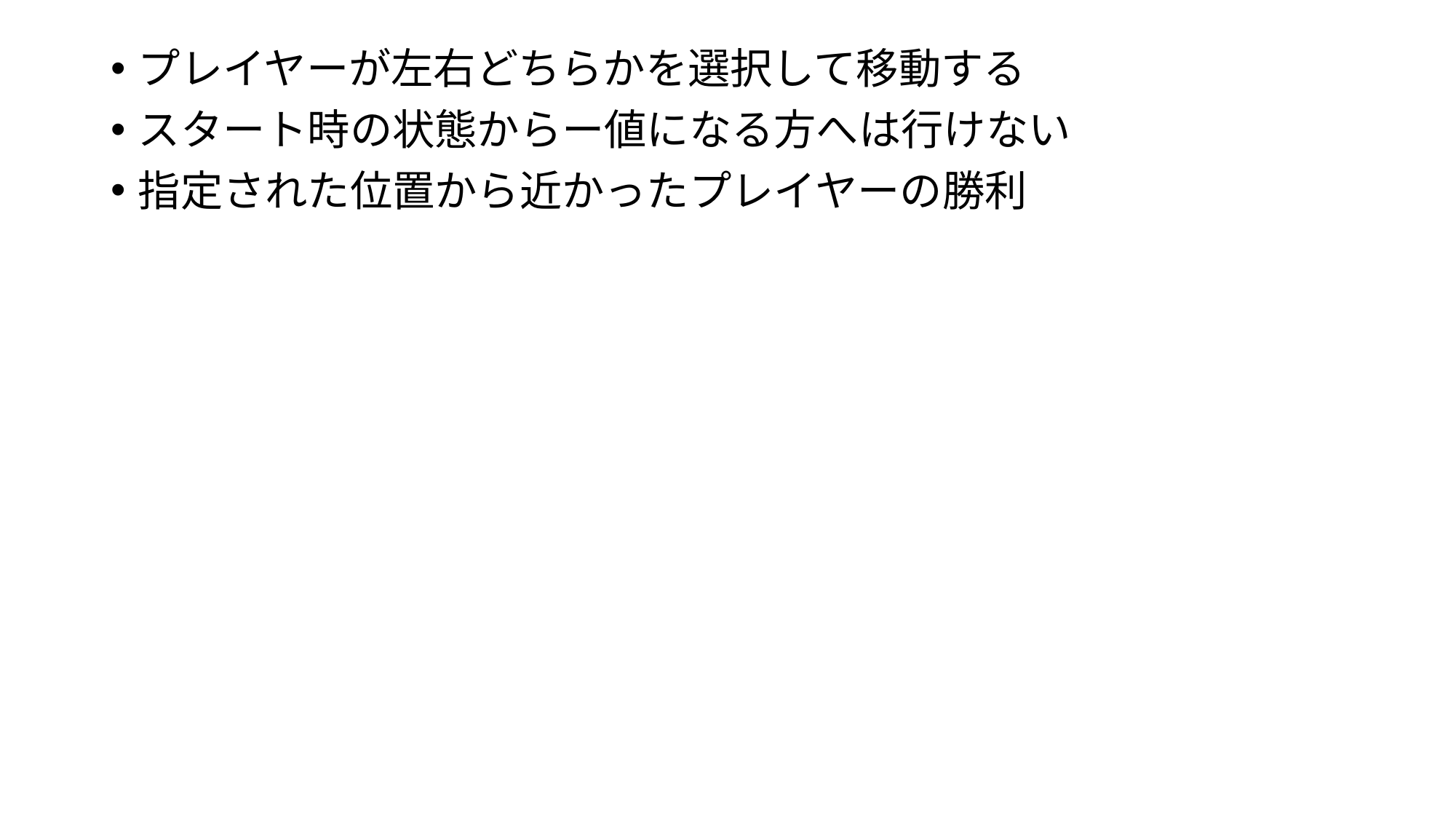

プレイヤーが左右どちらかを選択して移動する
スタート時の状態からー値になる方へは行けない
指定された位置から近かったプレイヤーの勝利